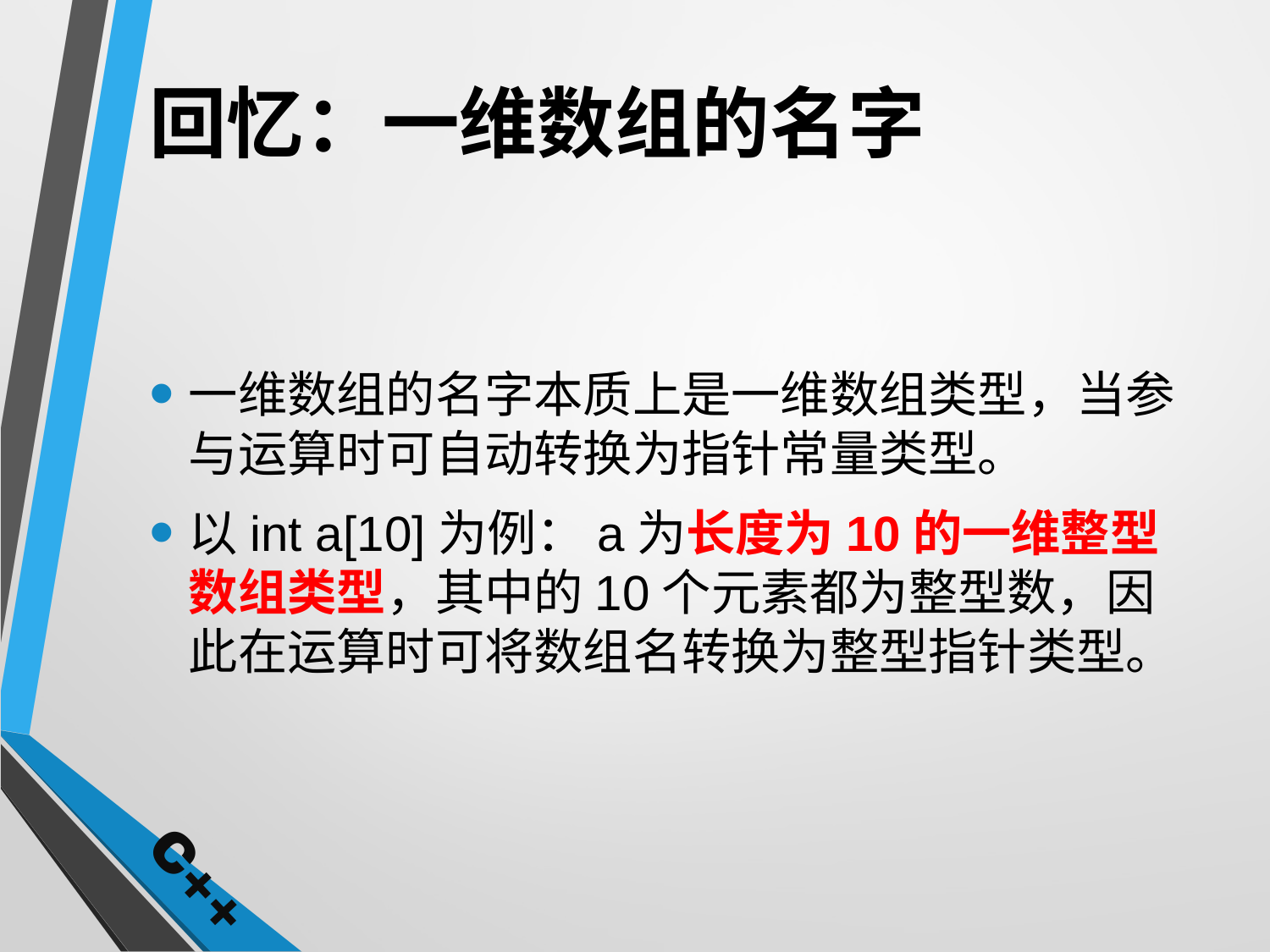

# 回忆：一维数组的名字
一维数组的名字本质上是一维数组类型，当参与运算时可自动转换为指针常量类型。
以int a[10]为例：a为长度为10的一维整型数组类型，其中的10个元素都为整型数，因此在运算时可将数组名转换为整型指针类型。